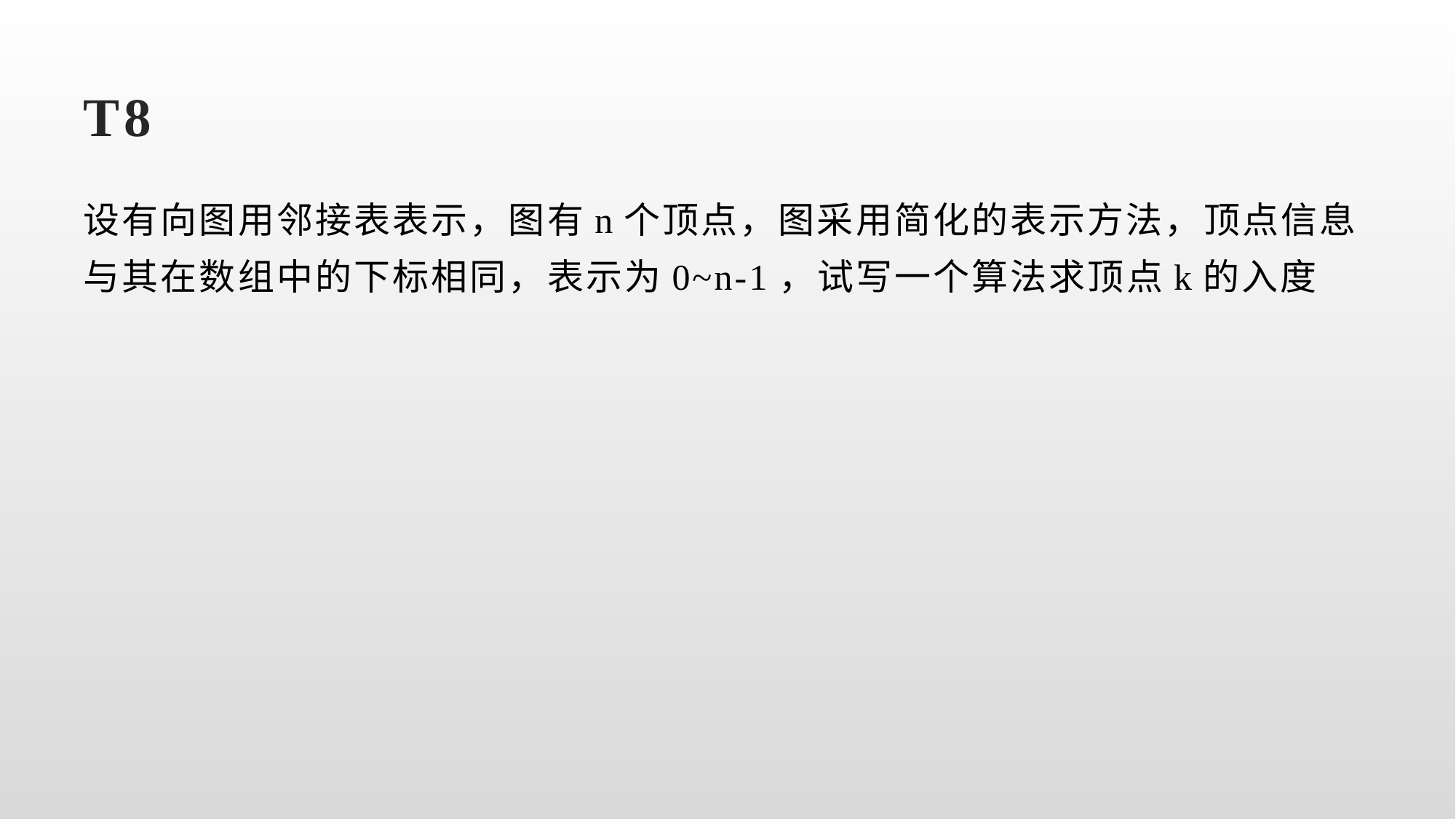

# T8
设有向图用邻接表表示，图有n个顶点，图采用简化的表示方法，顶点信息与其在数组中的下标相同，表示为0~n-1，试写一个算法求顶点k的入度